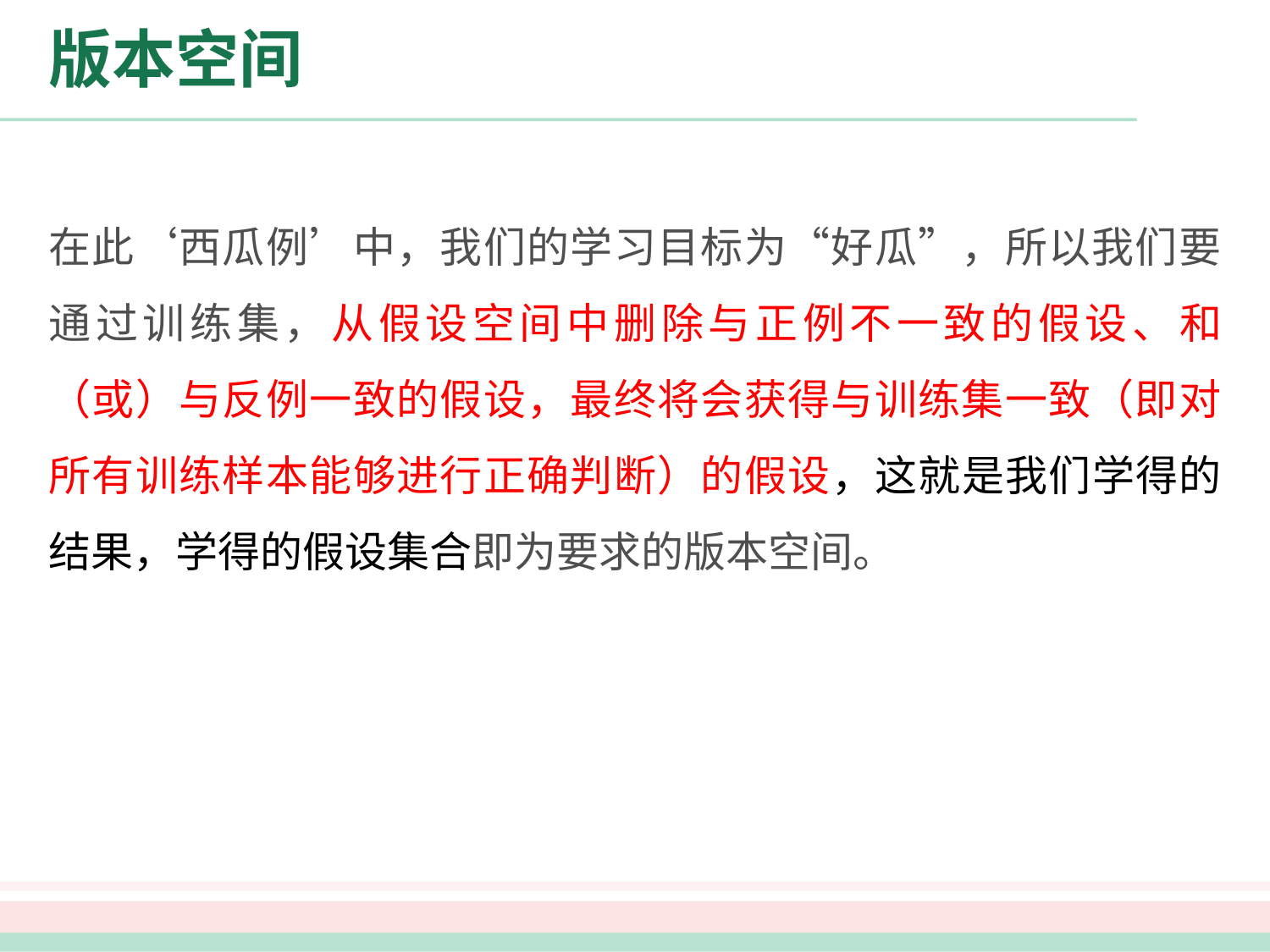

# 版本空间
在此‘西瓜例’中，我们的学习目标为“好瓜”，所以我们要通过训练集，从假设空间中删除与正例不一致的假设、和（或）与反例一致的假设，最终将会获得与训练集一致（即对所有训练样本能够进行正确判断）的假设，这就是我们学得的结果，学得的假设集合即为要求的版本空间。